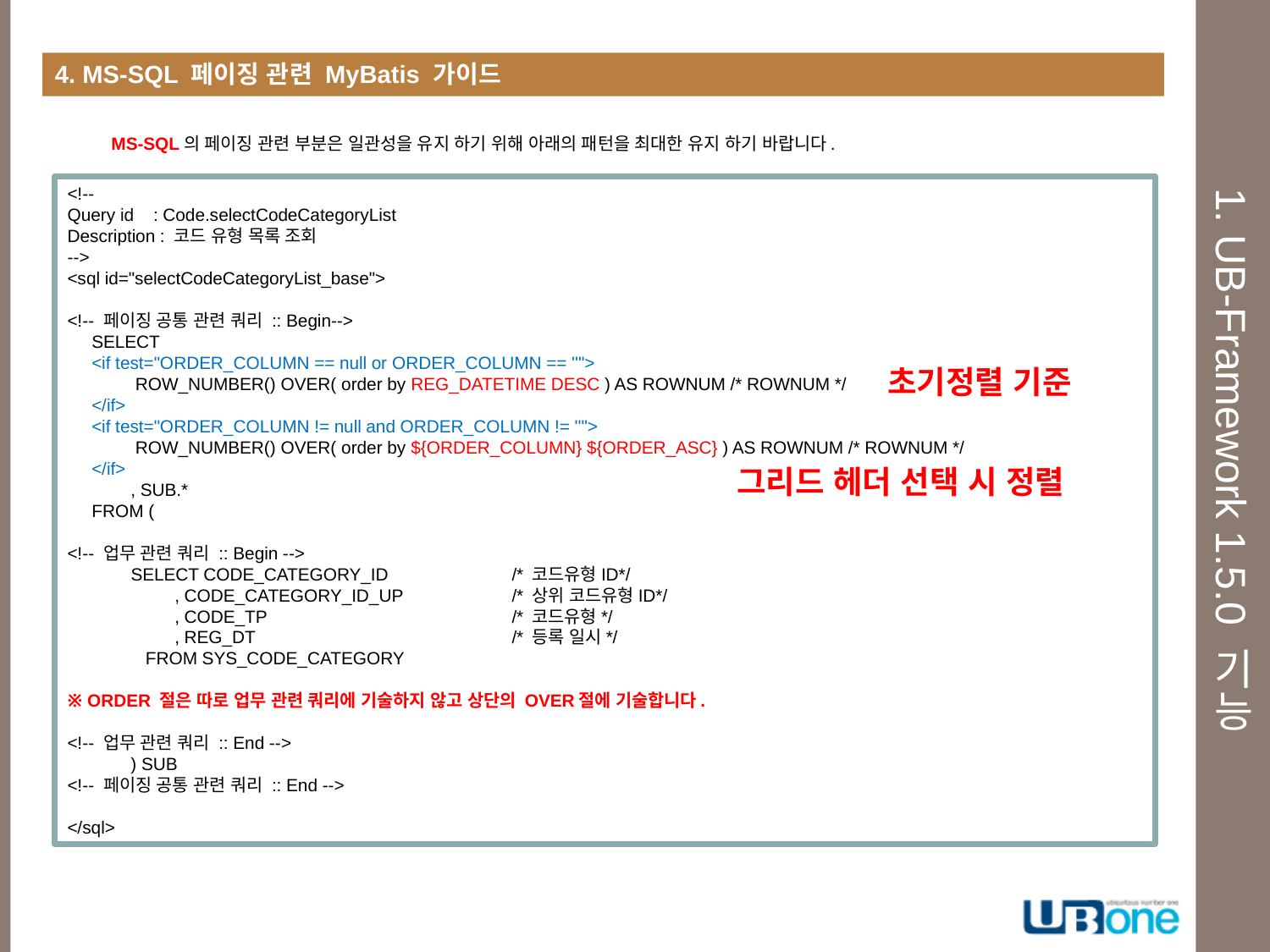

4. MS-SQL 페이징 관련 MyBatis 가이드
# 1. UB-Framework 1.5.0 기능
MS-SQL의 페이징 관련 부분은 일관성을 유지 하기 위해 아래의 패턴을 최대한 유지 하기 바랍니다.
<!--
Query id    : Code.selectCodeCategoryList
Description : 코드 유형 목록 조회
-->
<sql id="selectCodeCategoryList_base">

<!-- 페이징 공통 관련 쿼리 :: Begin-->
     SELECT
     <if test="ORDER_COLUMN == null or ORDER_COLUMN == ''">
              ROW_NUMBER() OVER( order by REG_DATETIME DESC ) AS ROWNUM /* ROWNUM */
     </if>
     <if test="ORDER_COLUMN != null and ORDER_COLUMN != ''">
              ROW_NUMBER() OVER( order by ${ORDER_COLUMN} ${ORDER_ASC} ) AS ROWNUM /* ROWNUM */
     </if>
             , SUB.*
     FROM (

<!-- 업무 관련 쿼리 :: Begin -->
SELECT CODE_CATEGORY_ID    	/* 코드유형ID*/
         , CODE_CATEGORY_ID_UP 	/* 상위 코드유형ID*/
         , CODE_TP 		/* 코드유형*/
         , REG_DT   		/* 등록 일시*/
   FROM SYS_CODE_CATEGORY

※ ORDER 절은 따로 업무 관련 쿼리에 기술하지 않고 상단의 OVER절에 기술합니다.

<!-- 업무 관련 쿼리 :: End -->
             ) SUB
<!-- 페이징 공통 관련 쿼리 :: End -->

</sql>
초기정렬 기준
그리드 헤더 선택 시 정렬